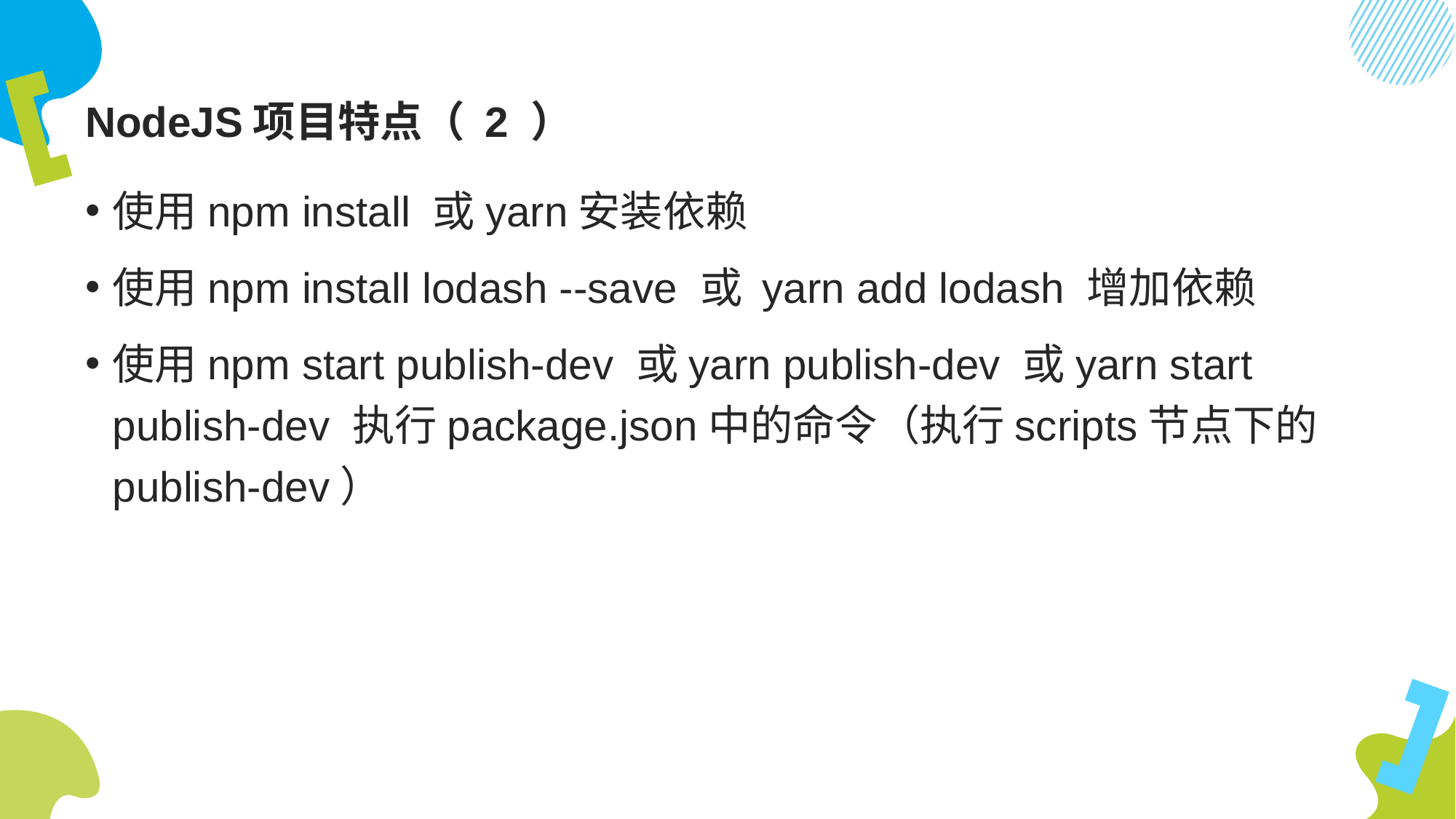

# NodeJS项目特点（ 2 ）
使用npm install 或yarn安装依赖
使用npm install lodash --save 或 yarn add lodash 增加依赖
使用npm start publish-dev 或yarn publish-dev 或yarn start publish-dev 执行package.json中的命令（执行scripts节点下的publish-dev）